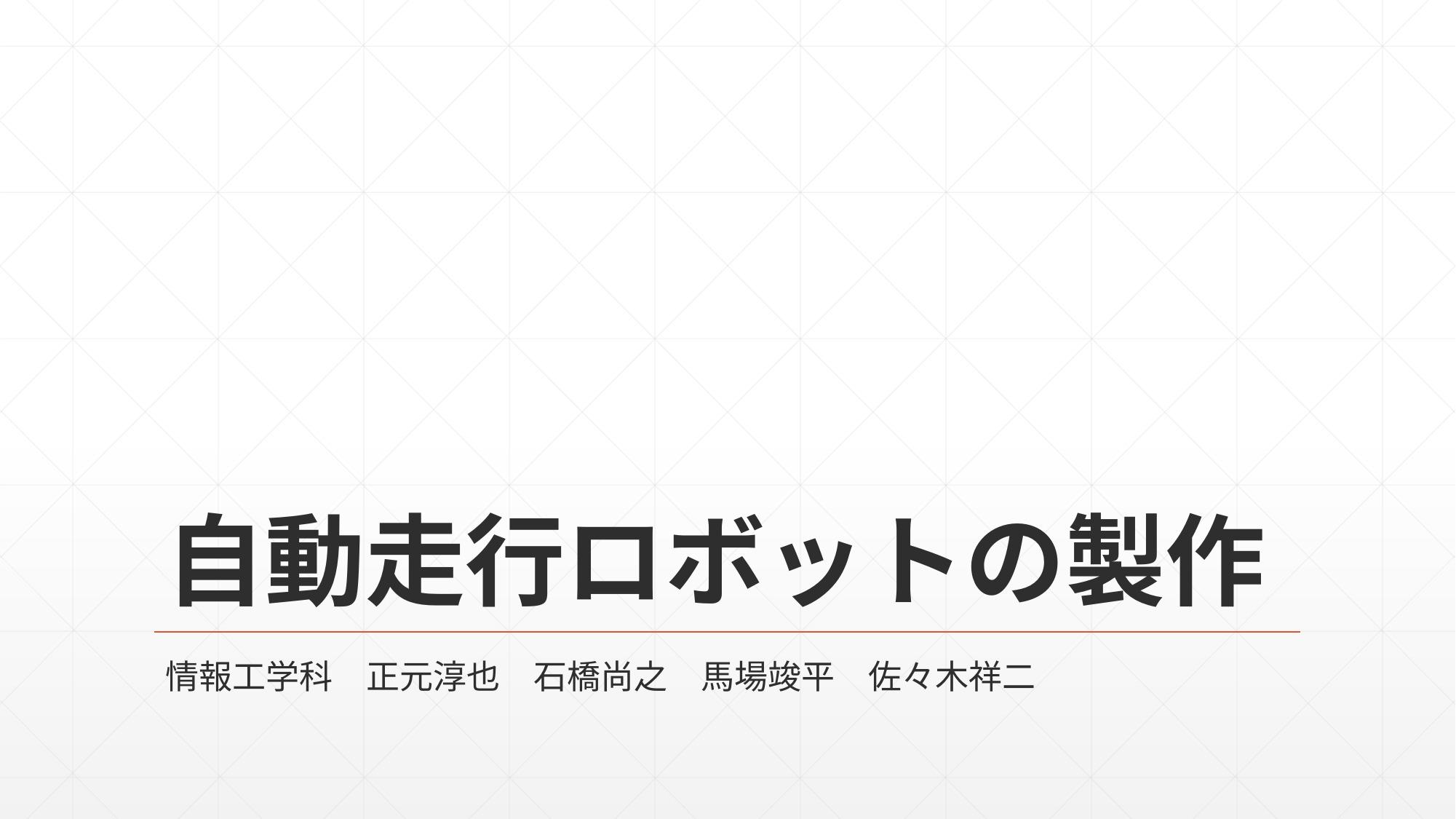

# 自動走行ロボットの製作
情報工学科　正元淳也　石橋尚之　馬場竣平　佐々木祥二